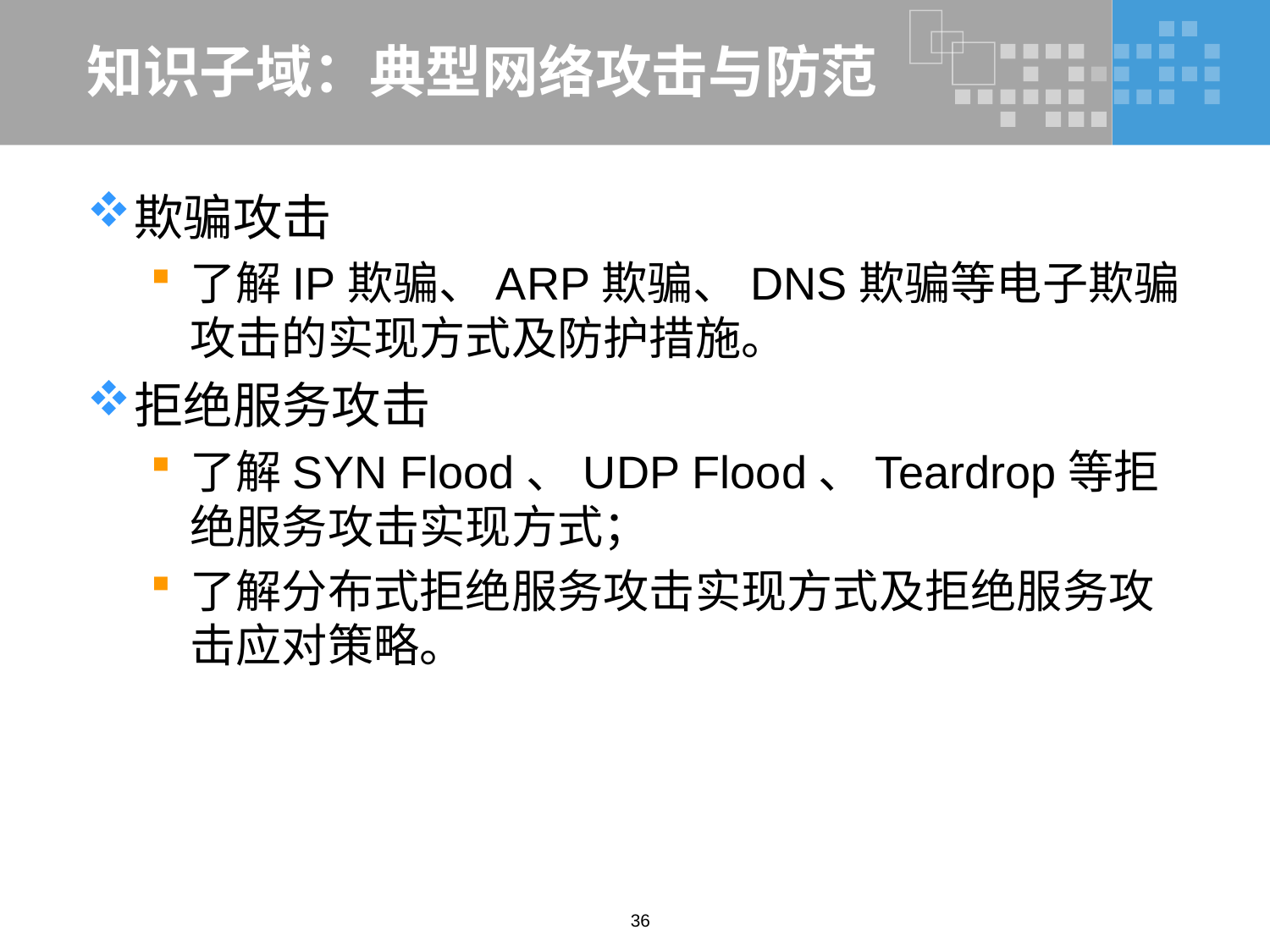

# 知识子域：典型网络攻击与防范
欺骗攻击
了解IP欺骗、ARP欺骗、DNS欺骗等电子欺骗攻击的实现方式及防护措施。
拒绝服务攻击
了解SYN Flood、UDP Flood、Teardrop等拒绝服务攻击实现方式；
了解分布式拒绝服务攻击实现方式及拒绝服务攻击应对策略。

36